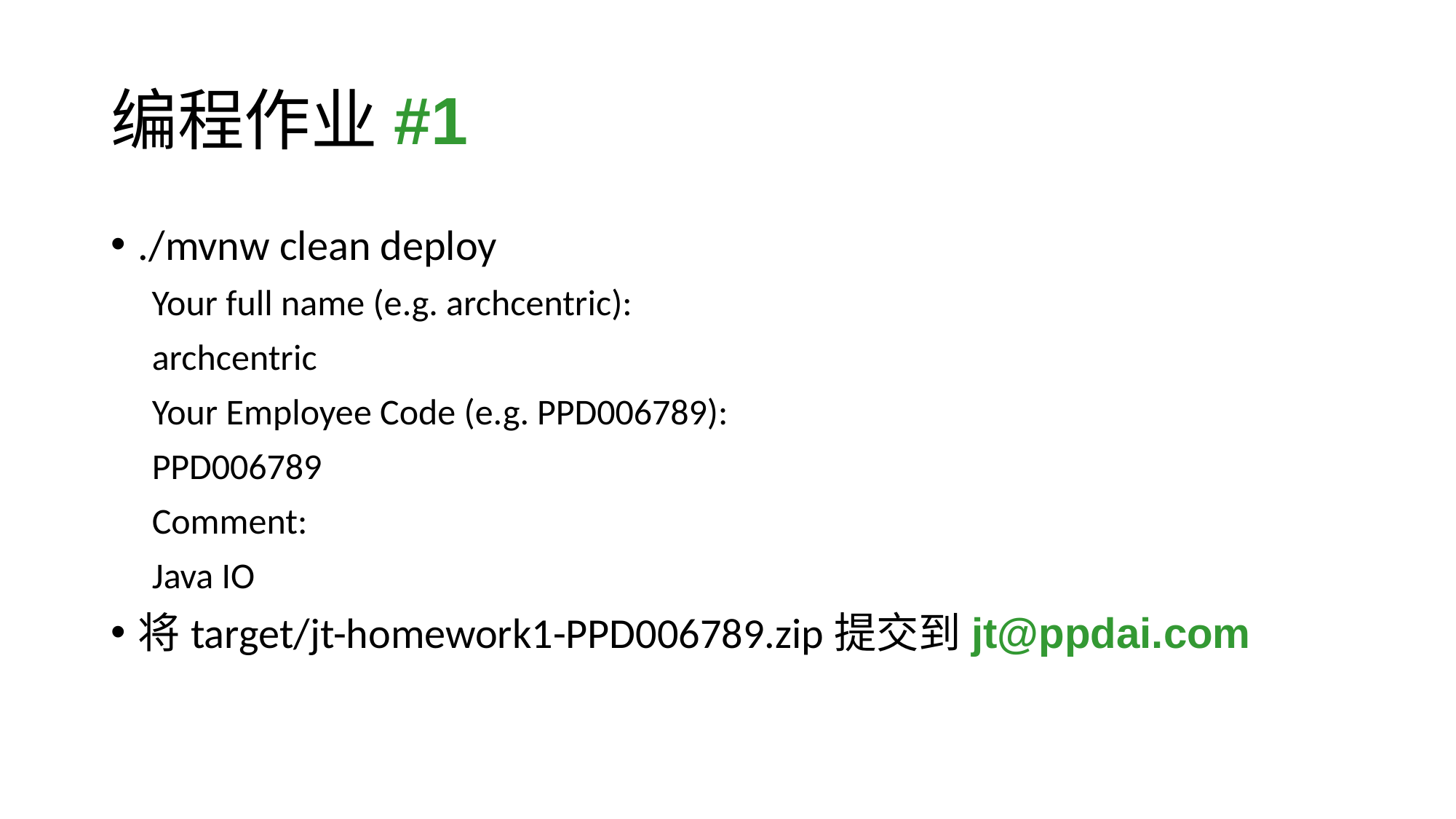

# 编程作业#1
./mvnw clean deploy
    Your full name (e.g. archcentric):
     archcentric
     Your Employee Code (e.g. PPD006789):
     PPD006789
     Comment:
     Java IO
将target/jt-homework1-PPD006789.zip提交到jt@ppdai.com